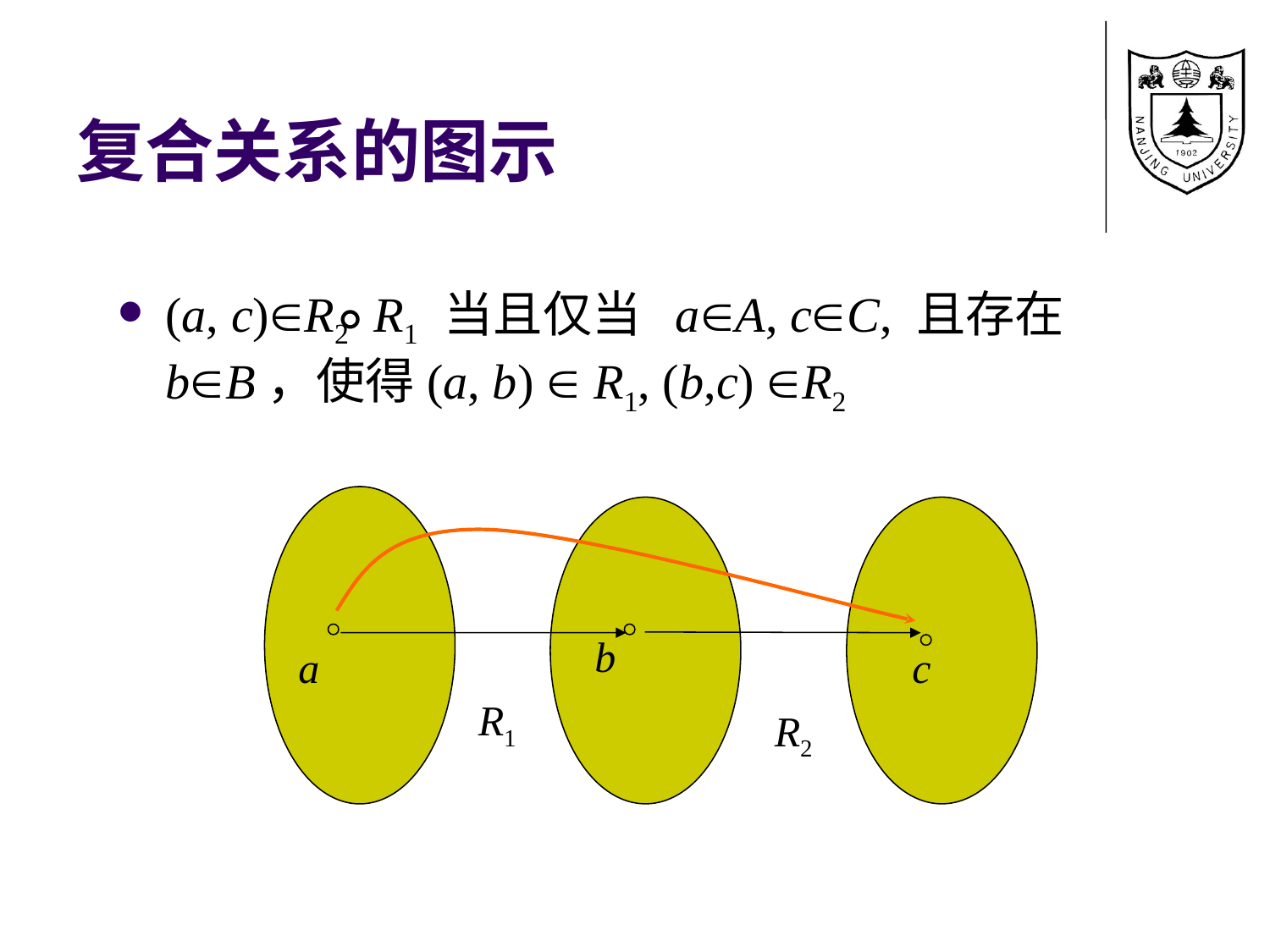

# 复合关系的图示
(a, c)∈R2 ⃘ R1  当且仅当  a∈A, c∈C, 且存在b∈B，使得(a, b) ∈ R1, (b,c) ∈R2

b

a
c

R1
R2